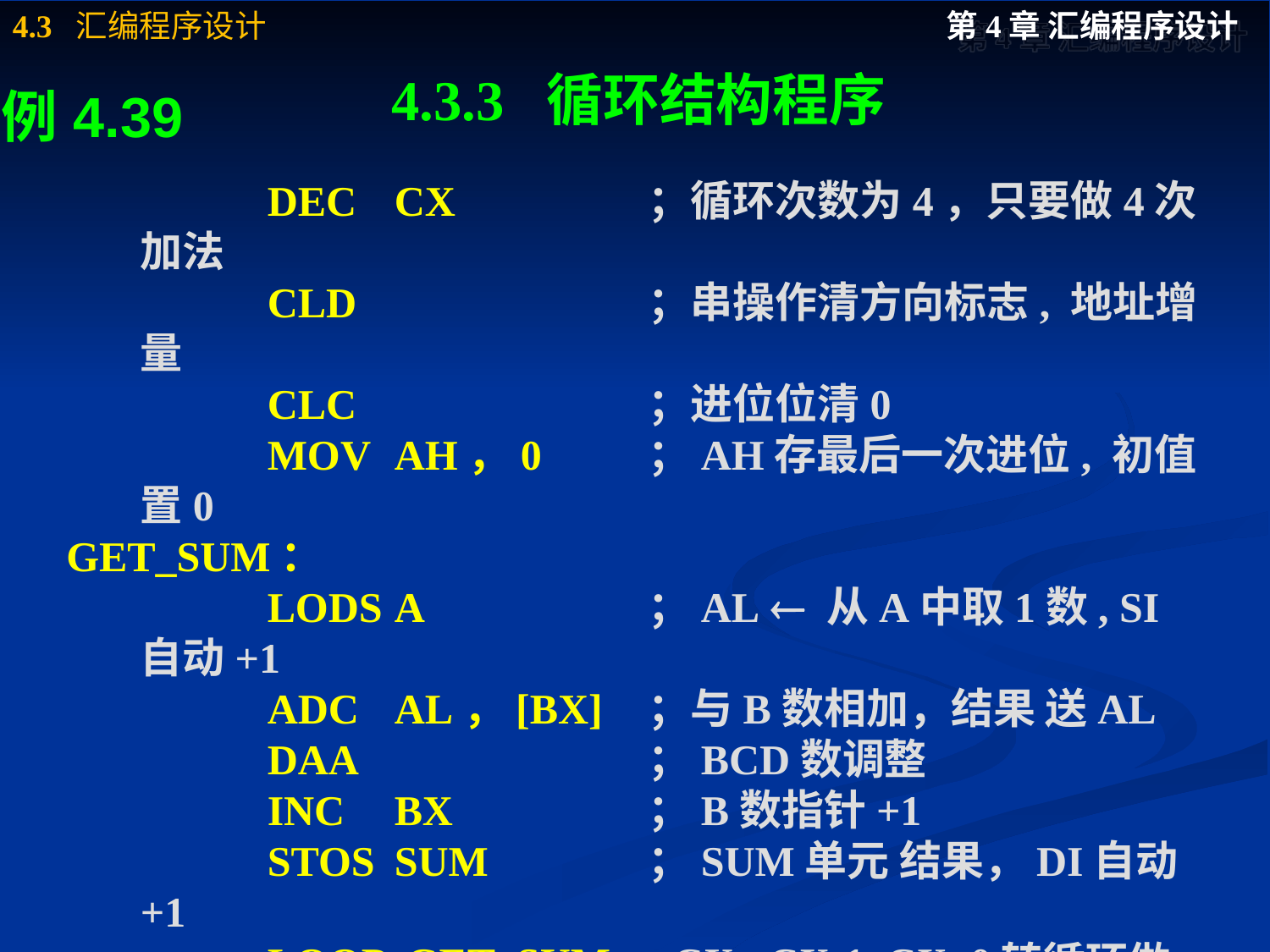

# 4.3.3  循环结构程序
例4.39
		DEC	CX		；循环次数为4，只要做4次加法
		CLD			；串操作清方向标志, 地址增量
		CLC			；进位位清0
		MOV	AH，0	；AH存最后一次进位, 初值置0
GET_SUM：
		LODS	A	　　　；AL ← 从A中取1数, SI自动+1
		ADC	AL，[BX]	；与B数相加，结果 送AL
		DAA			；BCD数调整
		INC	BX		；B数指针+1
		STOS	SUM		；SUM单元 结果，DI自动+1
 	 	LOOP  GET_SUM	; CX←CX-1, CX≠0转循环做加法
		ADC	 AH，0	; 4次后CX=0，将进位加到AH中
		MOV	 AL，AH
		STOSB		; 进位存入SUM+4单元